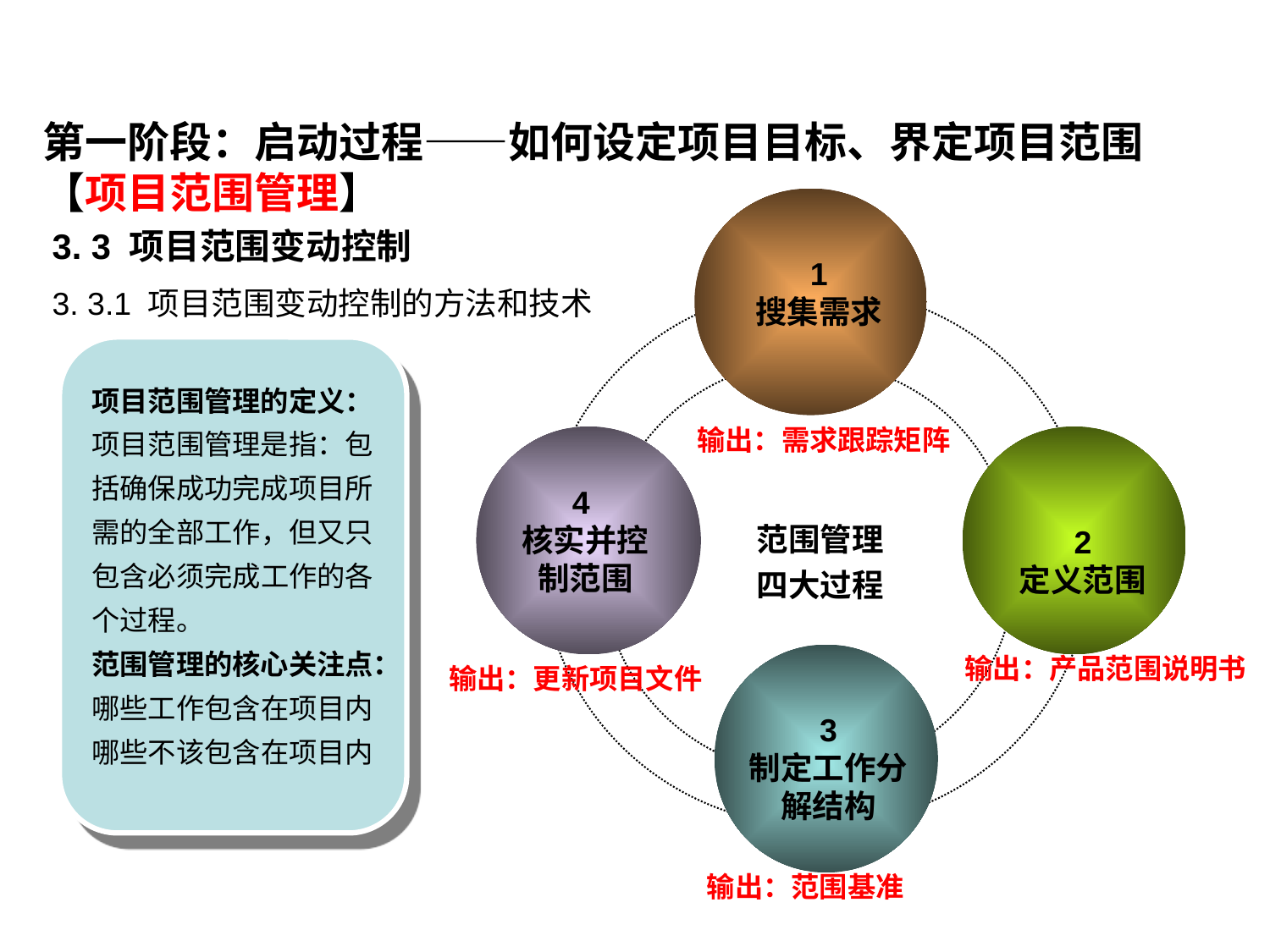

第一阶段：启动过程——如何设定项目目标、界定项目范围【项目范围管理】

3. 3 项目范围变动控制
1
搜集需求
3. 3.1 项目范围变动控制的方法和技术

项目范围管理的定义：
项目范围管理是指：包括确保成功完成项目所需的全部工作，但又只包含必须完成工作的各个过程。
范围管理的核心关注点：
哪些工作包含在项目内
哪些不该包含在项目内
输出：需求跟踪矩阵

4
核实并控制范围
范围管理
四大过程
2
定义范围

输出：产品范围说明书
输出：更新项目文件

3
制定工作分解结构
输出：范围基准